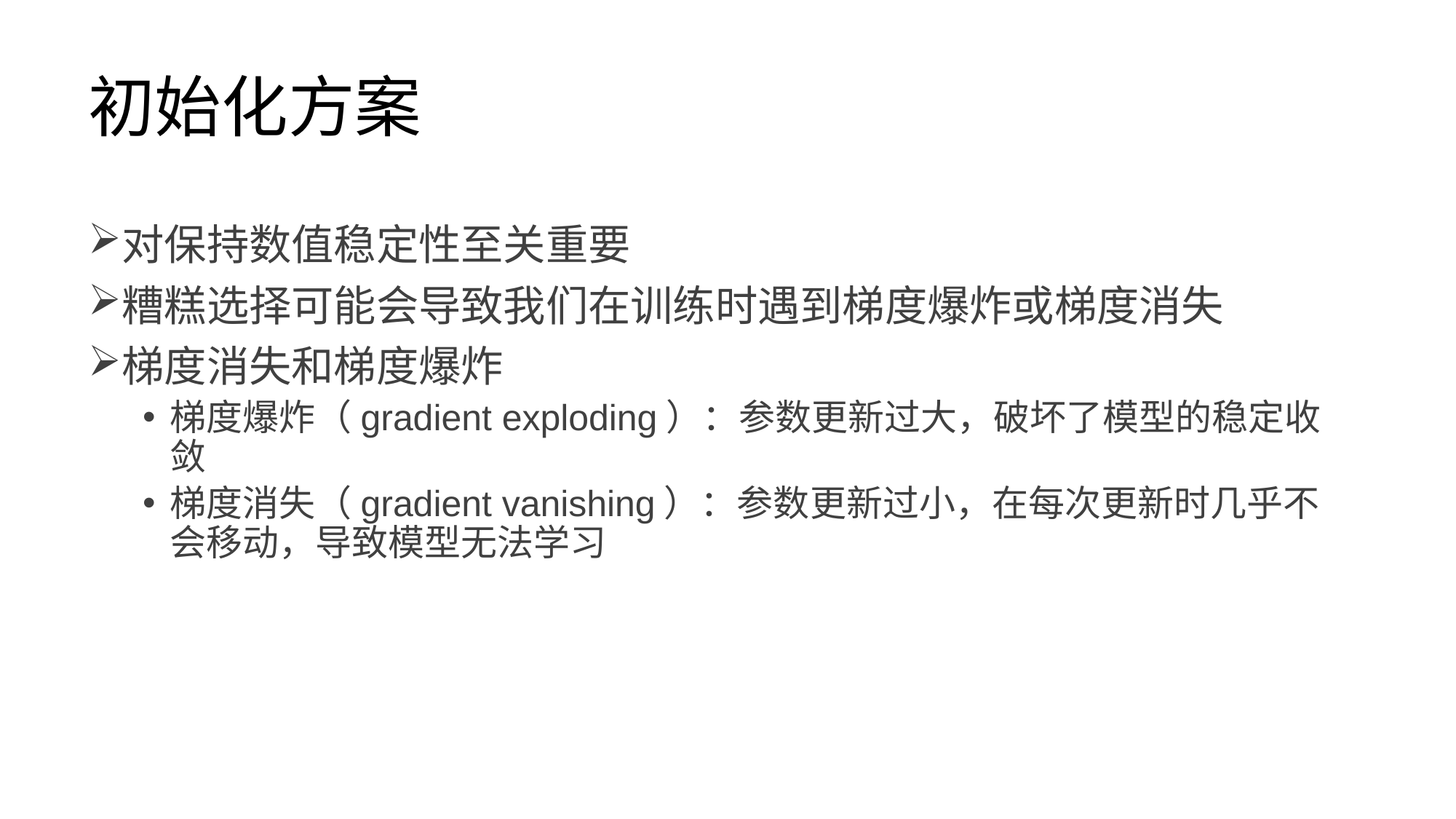

# 初始化方案
对保持数值稳定性至关重要
糟糕选择可能会导致我们在训练时遇到梯度爆炸或梯度消失
梯度消失和梯度爆炸
梯度爆炸（gradient exploding）：参数更新过大，破坏了模型的稳定收敛
梯度消失（gradient vanishing）：参数更新过小，在每次更新时几乎不会移动，导致模型无法学习